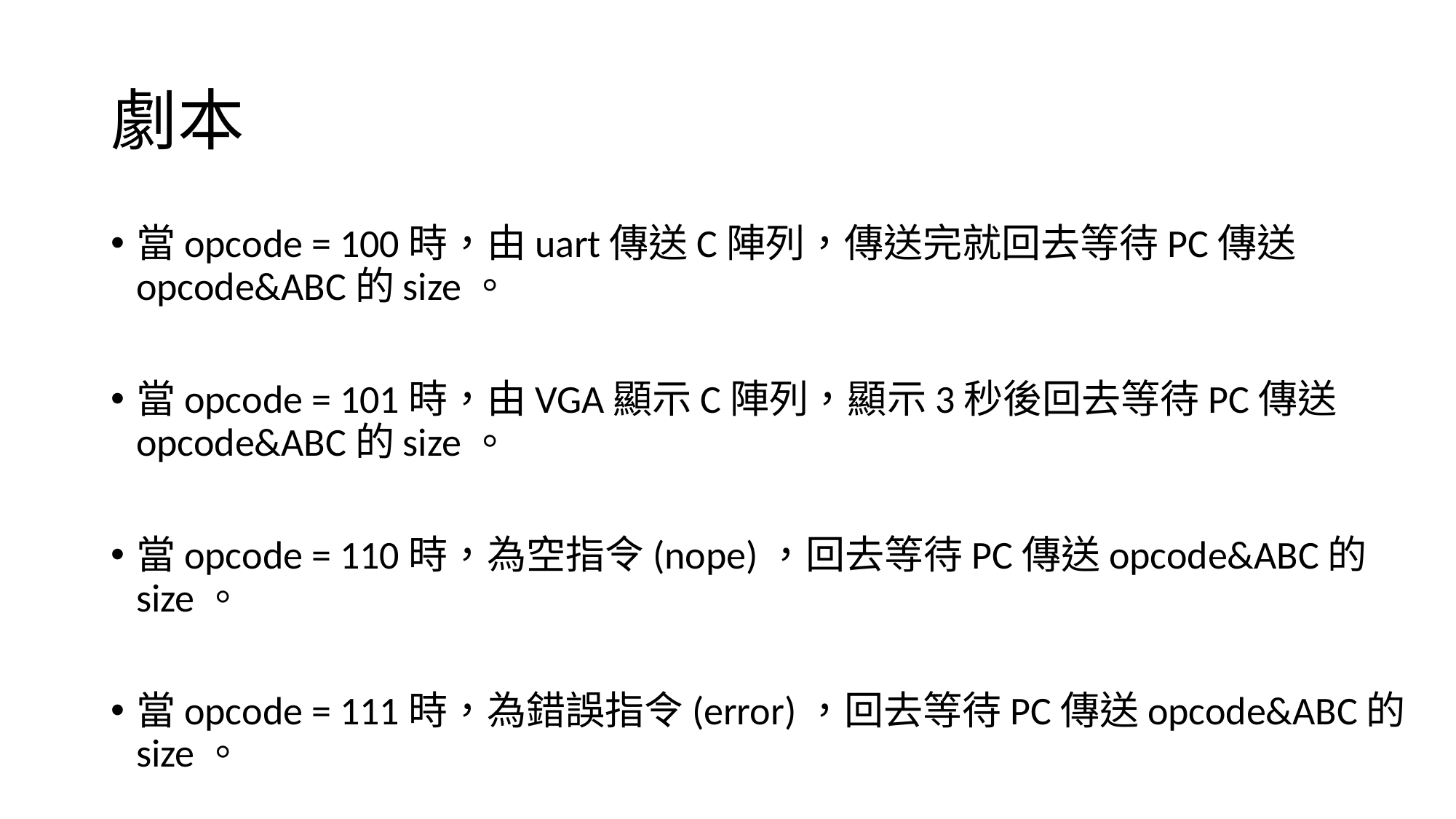

# 劇本
當opcode = 100時，由uart傳送C陣列，傳送完就回去等待PC傳送opcode&ABC的size。

當opcode = 101時，由VGA顯示C陣列，顯示3秒後回去等待PC傳送opcode&ABC的size。

當opcode = 110時，為空指令(nope)，回去等待PC傳送opcode&ABC的size。

當opcode = 111時，為錯誤指令(error)，回去等待PC傳送opcode&ABC的size。